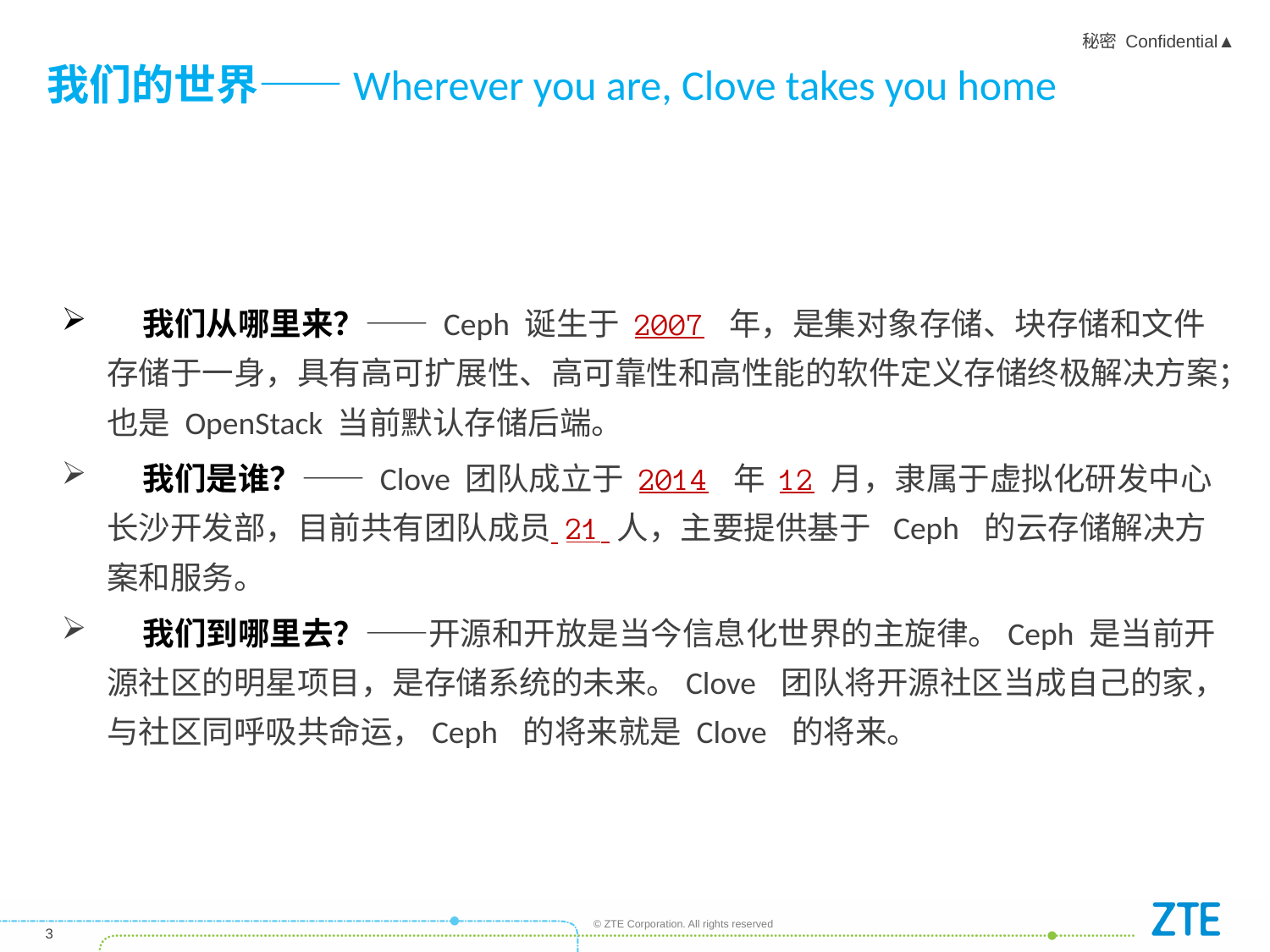

# 我们的世界——Wherever you are, Clove takes you home
    我们从哪里来？—— Ceph 诞生于 2007 年，是集对象存储、块存储和文件存储于一身，具有高可扩展性、高可靠性和高性能的软件定义存储终极解决方案；也是 OpenStack 当前默认存储后端。
    我们是谁？—— Clove 团队成立于 2014 年 12 月，隶属于虚拟化研发中心长沙开发部，目前共有团队成员 21 人，主要提供基于  Ceph 的云存储解决方案和服务。
    我们到哪里去？——开源和开放是当今信息化世界的主旋律。Ceph 是当前开源社区的明星项目，是存储系统的未来。Clove 团队将开源社区当成自己的家，与社区同呼吸共命运，Ceph 的将来就是 Clove 的将来。